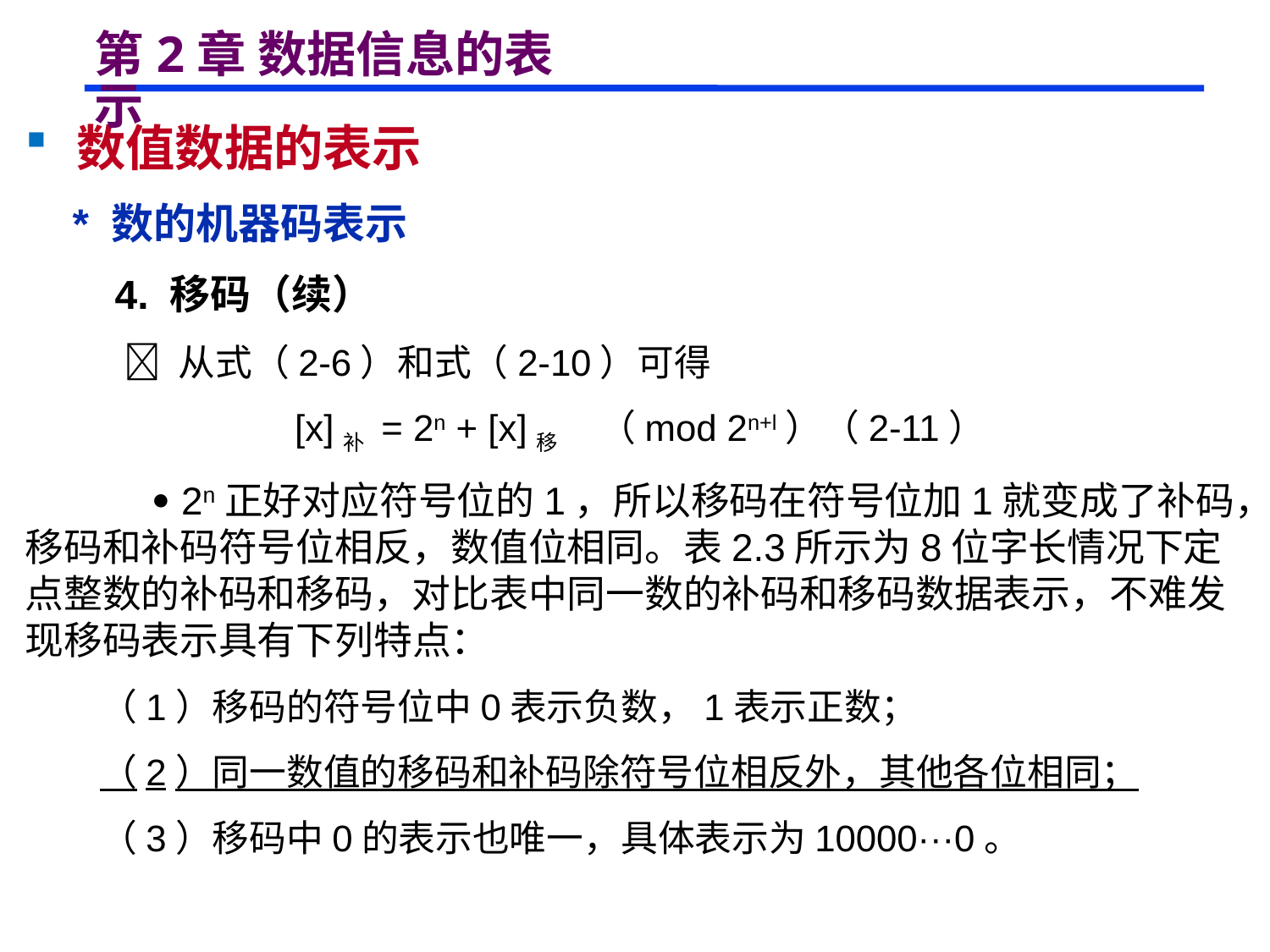

# 第2章 数据信息的表示
 数值数据的表示
    * 数的机器码表示
        4. 移码（续）
            • 从式（2-6）和式（2-10）可得
                          [x]补 = 2n + [x]移     （mod 2n+l）（2-11）
            • 2n正好对应符号位的1，所以移码在符号位加1就变成了补码，移码和补码符号位相反，数值位相同。表2.3所示为8位字长情况下定点整数的补码和移码，对比表中同一数的补码和移码数据表示，不难发现移码表示具有下列特点：
        （1）移码的符号位中0表示负数，1表示正数；
        （2）同一数值的移码和补码除符号位相反外，其他各位相同；
        （3）移码中0的表示也唯一，具体表示为10000···0。